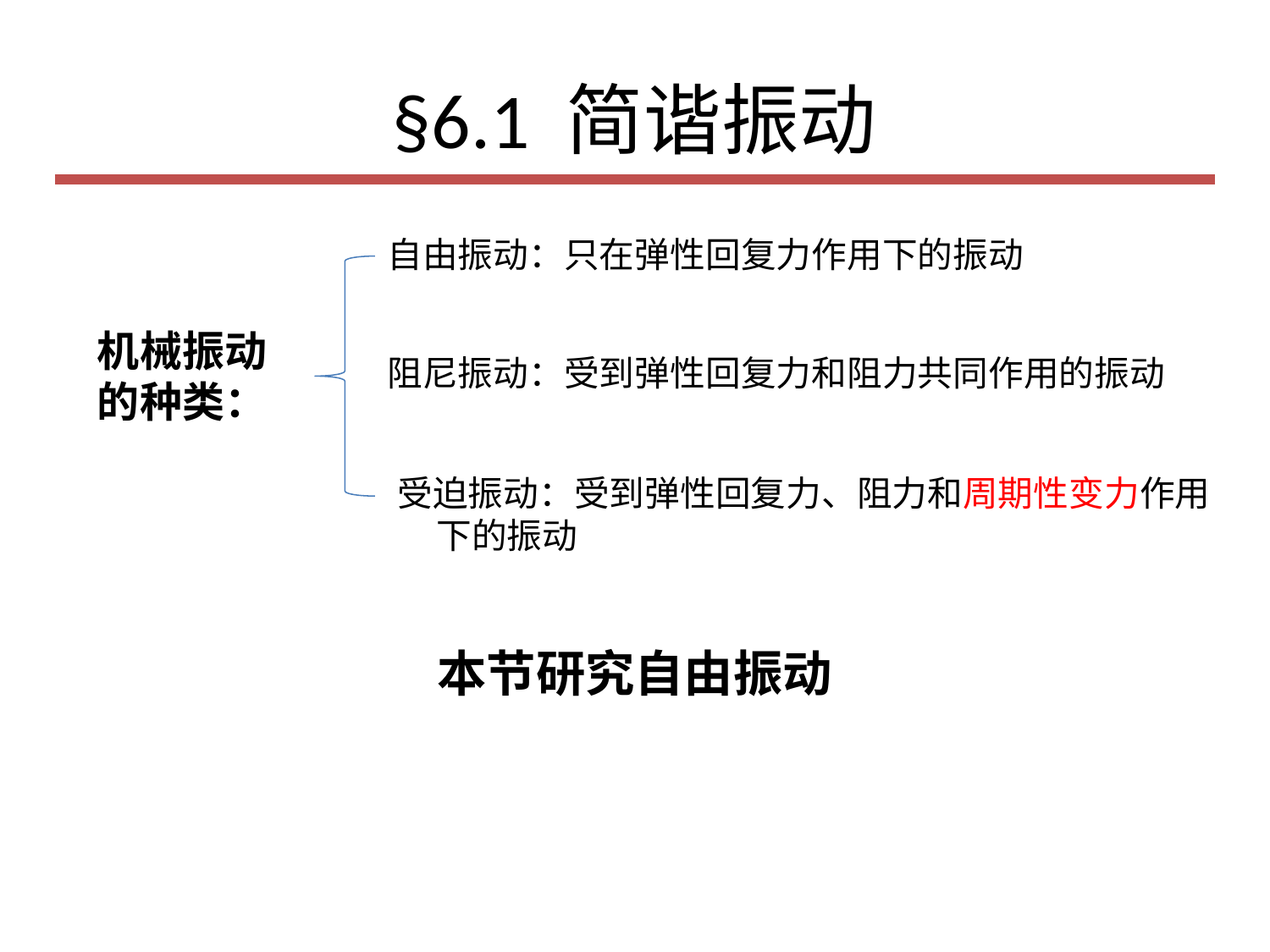

# §6.1 简谐振动
自由振动：只在弹性回复力作用下的振动

机械振动的种类：
阻尼振动：受到弹性回复力和阻力共同作用的振动
受迫振动：受到弹性回复力、阻力和周期性变力作用      下的振动

本节研究自由振动